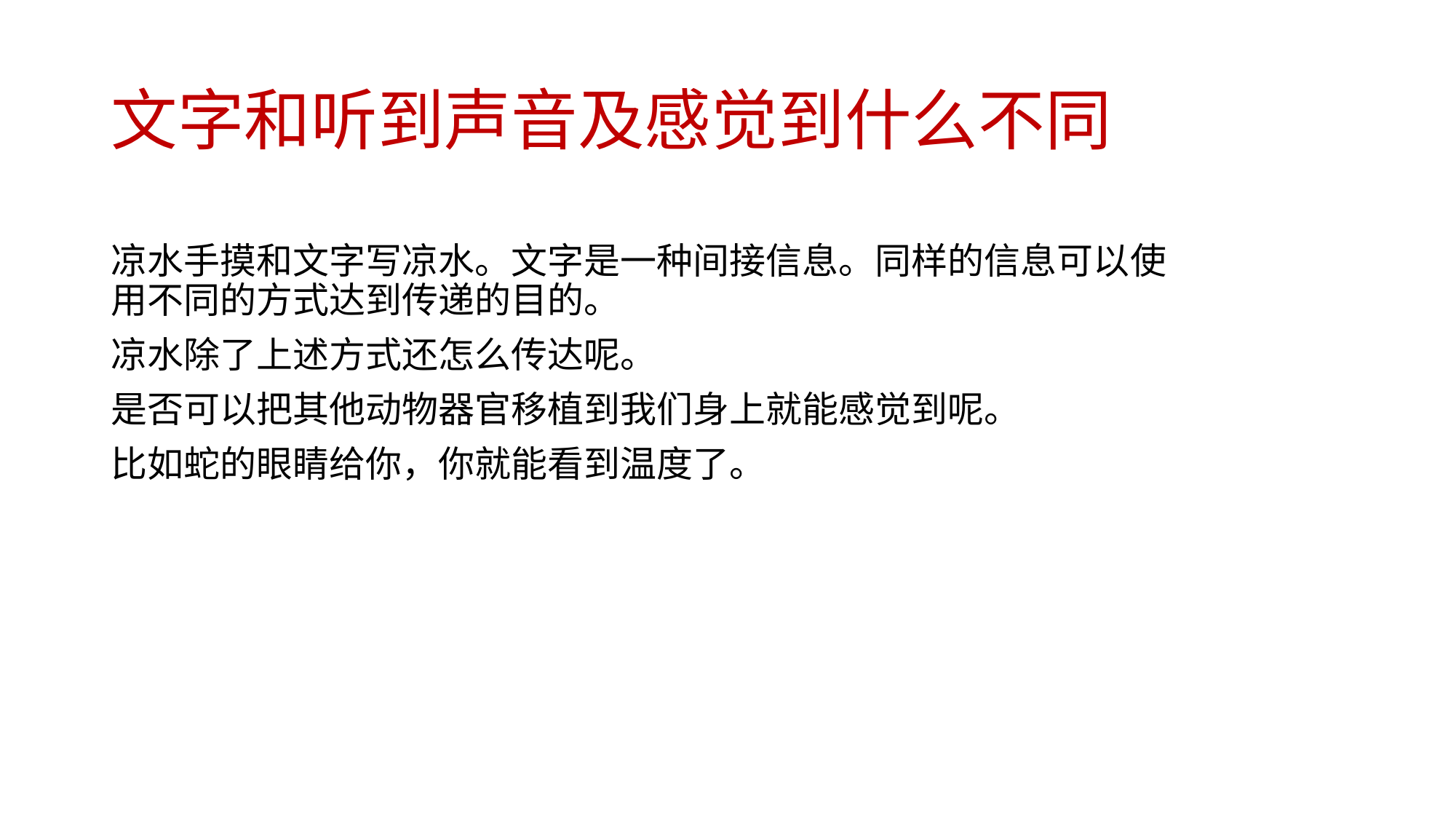

# 文字和听到声音及感觉到什么不同
凉水手摸和文字写凉水。文字是一种间接信息。同样的信息可以使用不同的方式达到传递的目的。
凉水除了上述方式还怎么传达呢。
是否可以把其他动物器官移植到我们身上就能感觉到呢。
比如蛇的眼睛给你，你就能看到温度了。